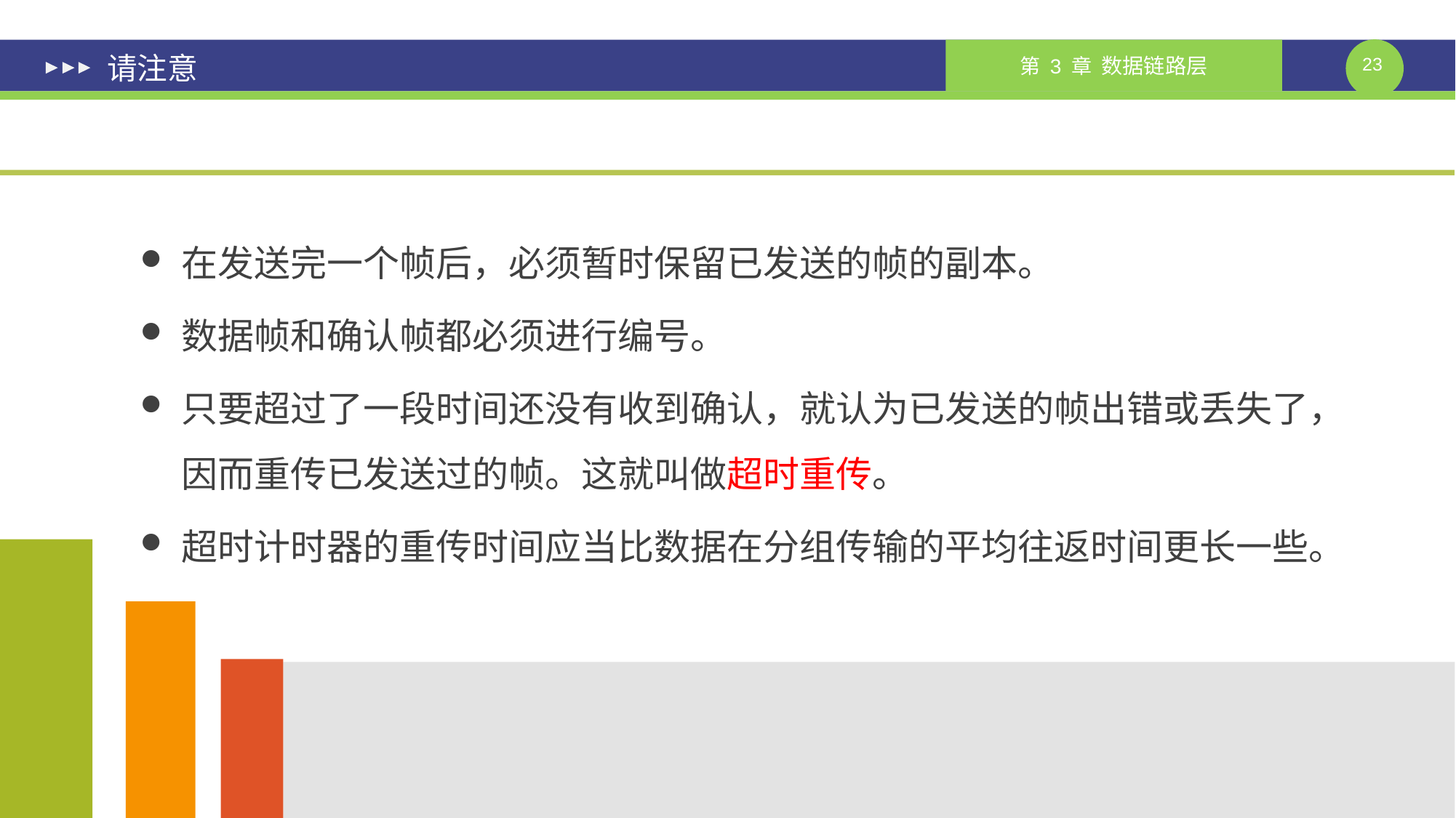

# 请注意

在发送完一个帧后，必须暂时保留已发送的帧的副本。
数据帧和确认帧都必须进行编号。
只要超过了一段时间还没有收到确认，就认为已发送的帧出错或丢失了，因而重传已发送过的帧。这就叫做超时重传。
超时计时器的重传时间应当比数据在分组传输的平均往返时间更长一些。

课件制作人：谢钧 谢希仁